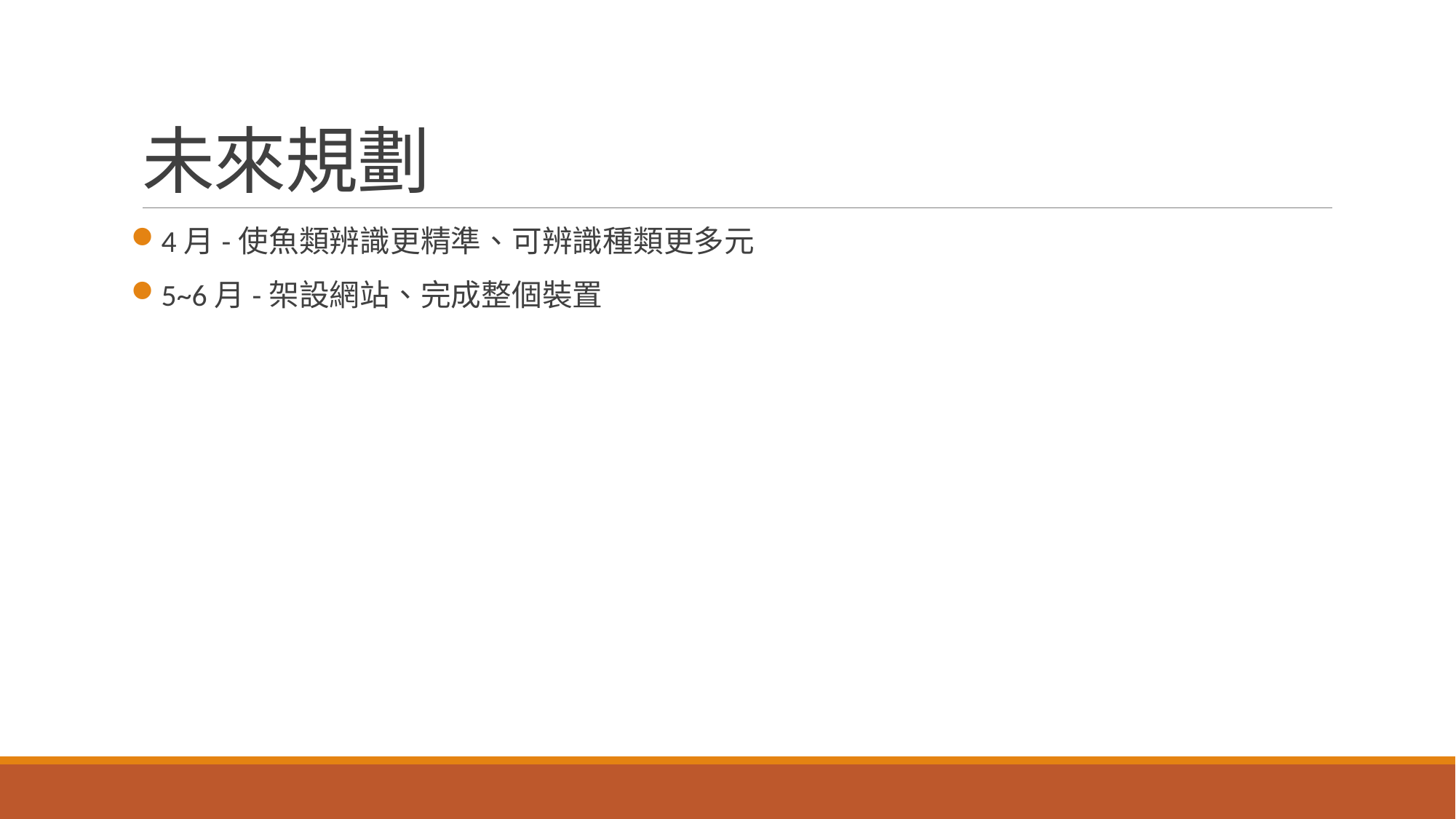

# 未來規劃
4月-使魚類辨識更精準、可辨識種類更多元
5~6月-架設網站、完成整個裝置